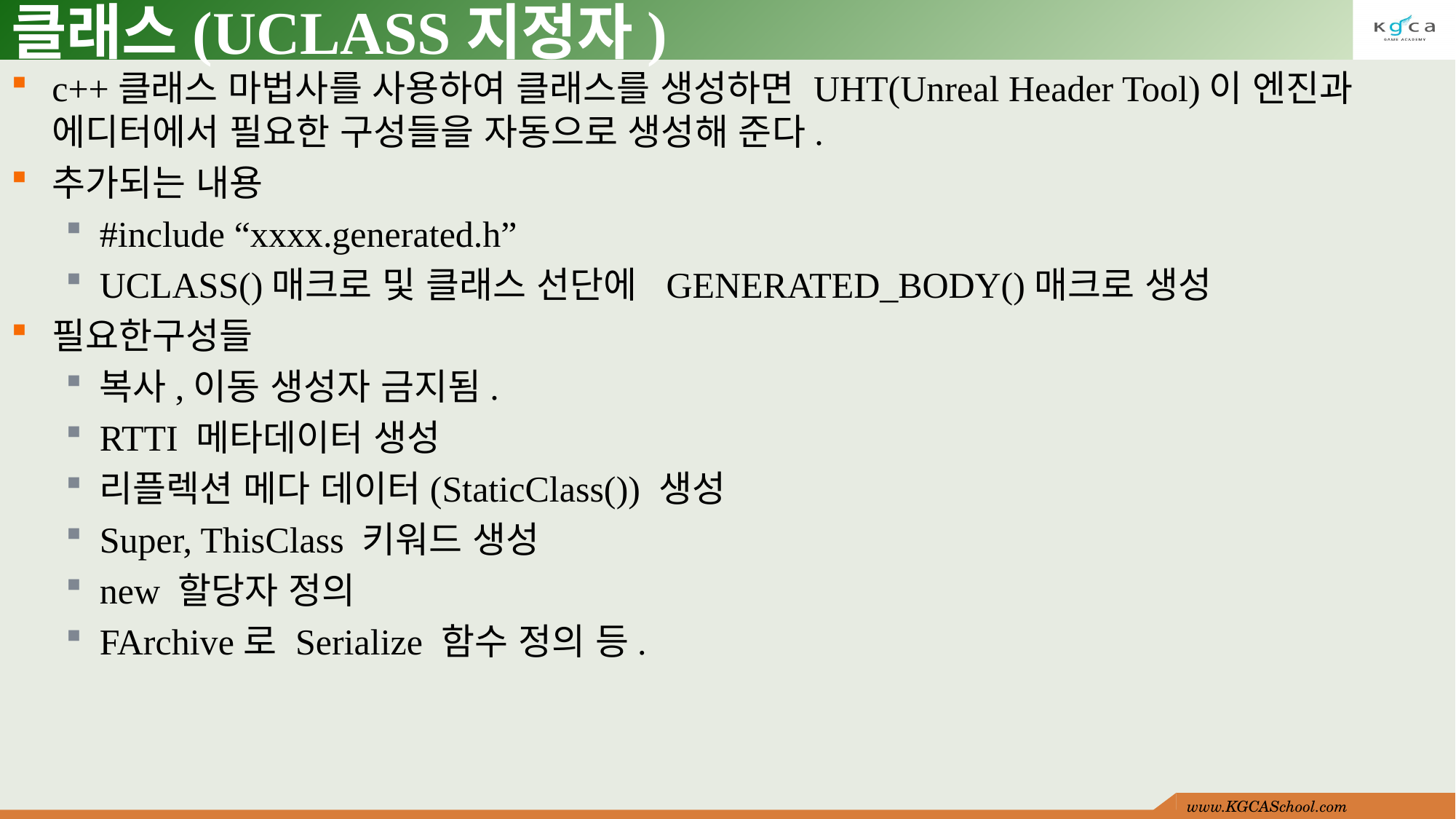

# 클래스(UCLASS지정자)
c++클래스 마법사를 사용하여 클래스를 생성하면 UHT(Unreal Header Tool)이 엔진과 에디터에서 필요한 구성들을 자동으로 생성해 준다.
추가되는 내용
#include “xxxx.generated.h”
UCLASS()매크로 및 클래스 선단에  GENERATED_BODY()매크로 생성
필요한구성들
복사,이동 생성자 금지됨.
RTTI 메타데이터 생성
리플렉션 메다 데이터(StaticClass()) 생성
Super, ThisClass 키워드 생성
new 할당자 정의
FArchive로 Serialize 함수 정의 등.